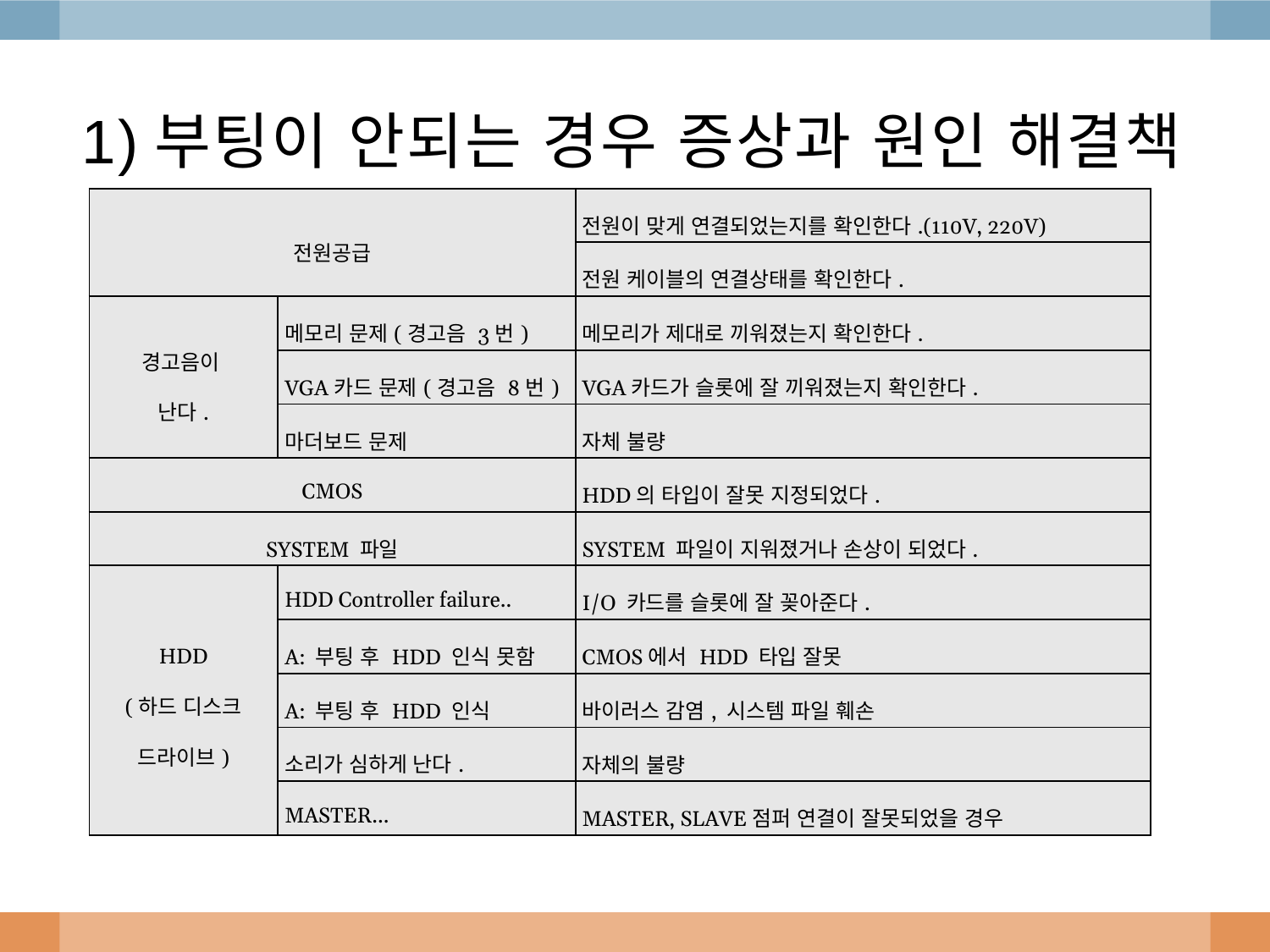

# 1)부팅이 안되는 경우 증상과 원인 해결책
| 전원공급 |  | 전원이 맞게 연결되었는지를 확인한다.(110V, 220V) |
| --- | --- | --- |
|  |  | 전원 케이블의 연결상태를 확인한다. |
| 경고음이  난다. | 메모리 문제(경고음 3번) | 메모리가 제대로 끼워졌는지 확인한다. |
|  | VGA카드 문제(경고음 8번) | VGA카드가 슬롯에 잘 끼워졌는지 확인한다. |
|  | 마더보드 문제 | 자체 불량 |
| CMOS |  | HDD의 타입이 잘못 지정되었다. |
| SYSTEM 파일 |  | SYSTEM 파일이 지워졌거나 손상이 되었다. |
| HDD (하드 디스크 드라이브) | HDD Controller failure.. | I/O 카드를 슬롯에 잘 꽂아준다. |
|  | A: 부팅 후 HDD 인식 못함 | CMOS에서 HDD 타입 잘못 |
|  | A: 부팅 후 HDD 인식 | 바이러스 감염, 시스템 파일 훼손 |
|  | 소리가 심하게 난다. | 자체의 불량 |
|  | MASTER... | MASTER, SLAVE점퍼 연결이 잘못되었을 경우 |